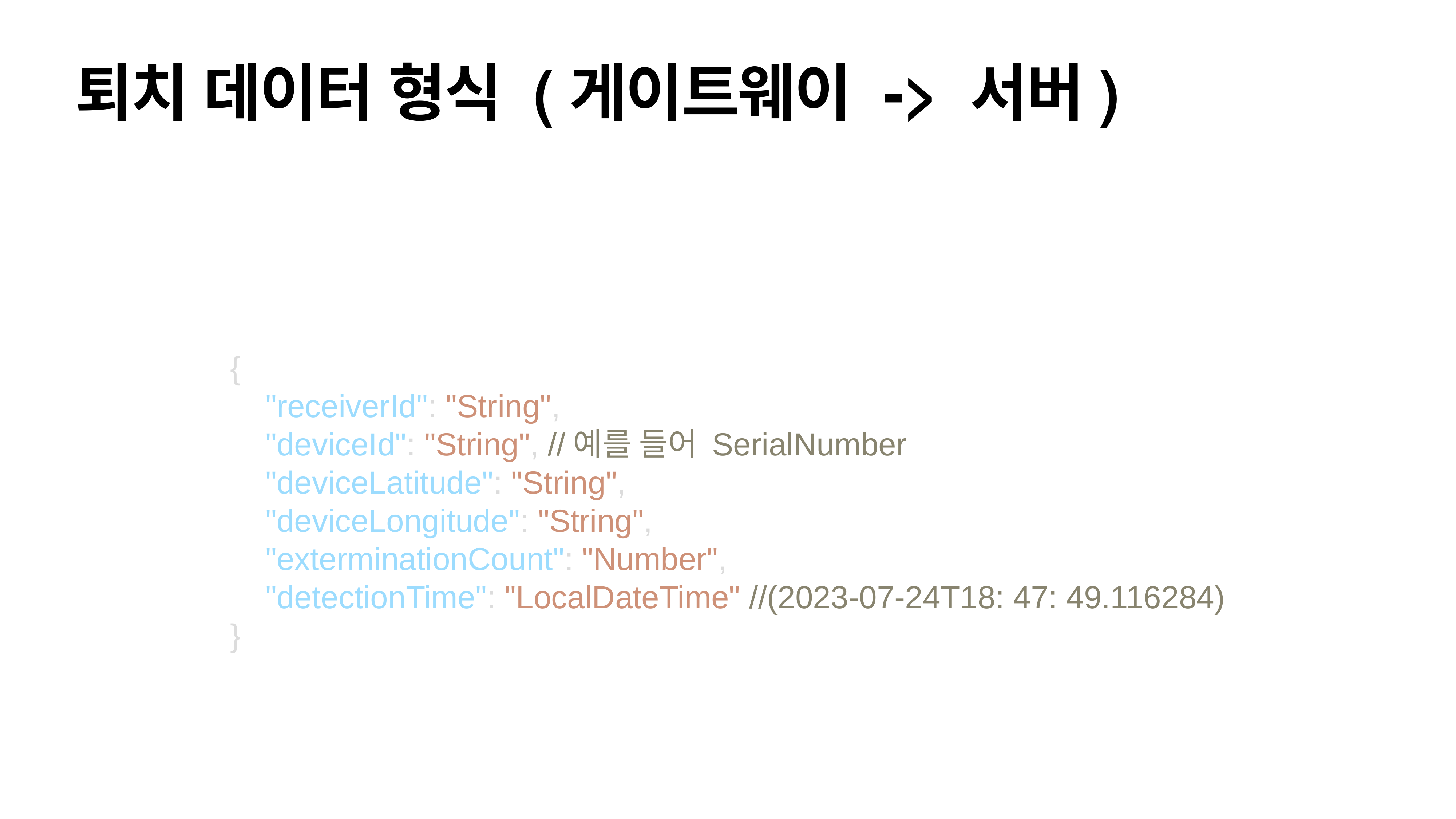

# 퇴치 데이터 형식 (게이트웨이 -> 서버)
{
    "receiverId": "String",
    "deviceId": "String", //예를 들어 SerialNumber
    "deviceLatitude": "String",
    "deviceLongitude": "String",
    "exterminationCount": "Number",
    "detectionTime": "LocalDateTime" //(2023-07-24T18: 47: 49.116284)
}